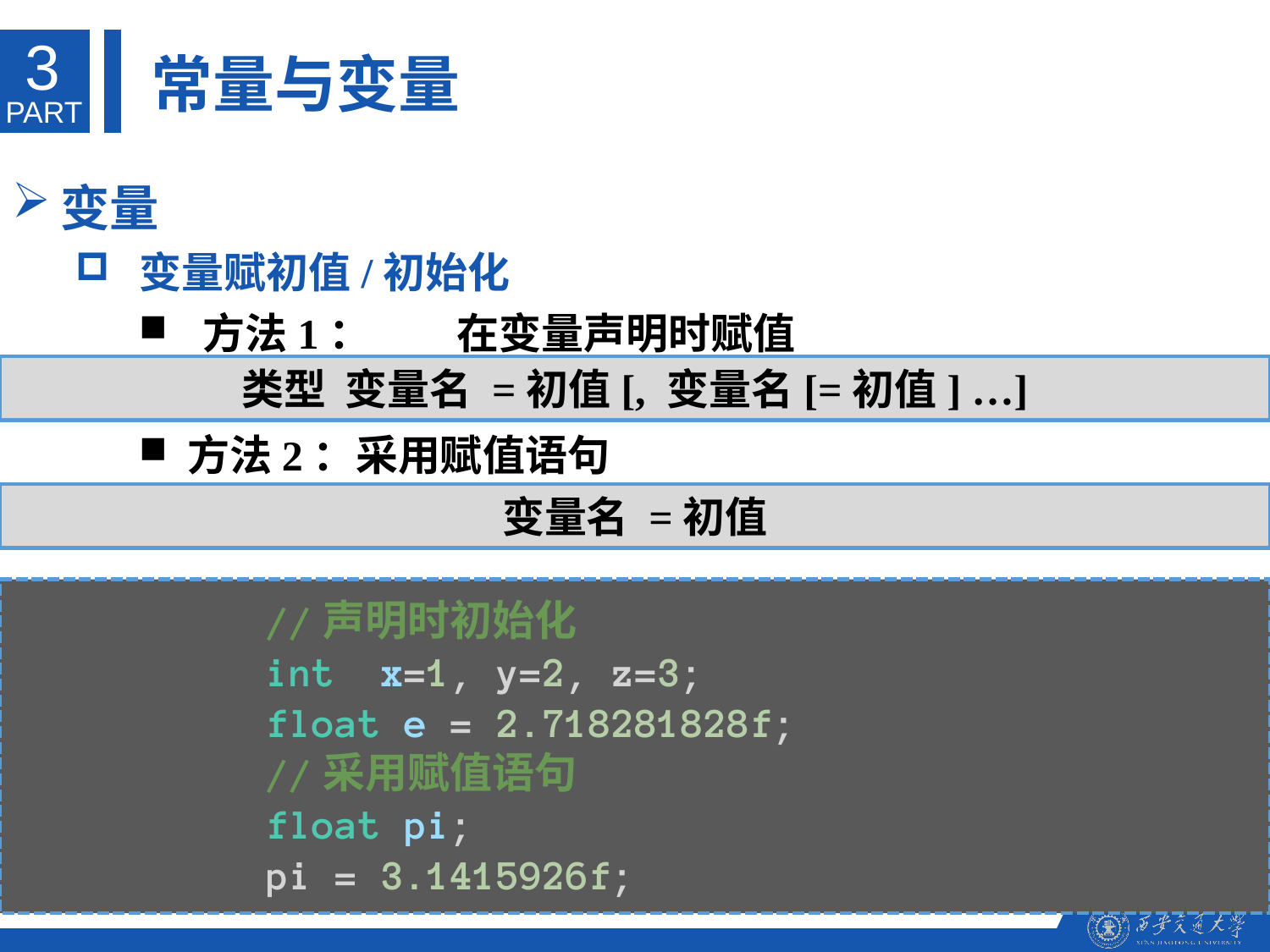

3
常量与变量
PART
变量
变量赋初值/初始化
方法1：	在变量声明时赋值

方法2：采用赋值语句
类型  变量名 =初值[, 变量名[=初值] …]
变量名 =初值
//声明时初始化
int  x=1, y=2, z=3;
float e = 2.718281828f;
//采用赋值语句
float pi;
pi = 3.1415926f;